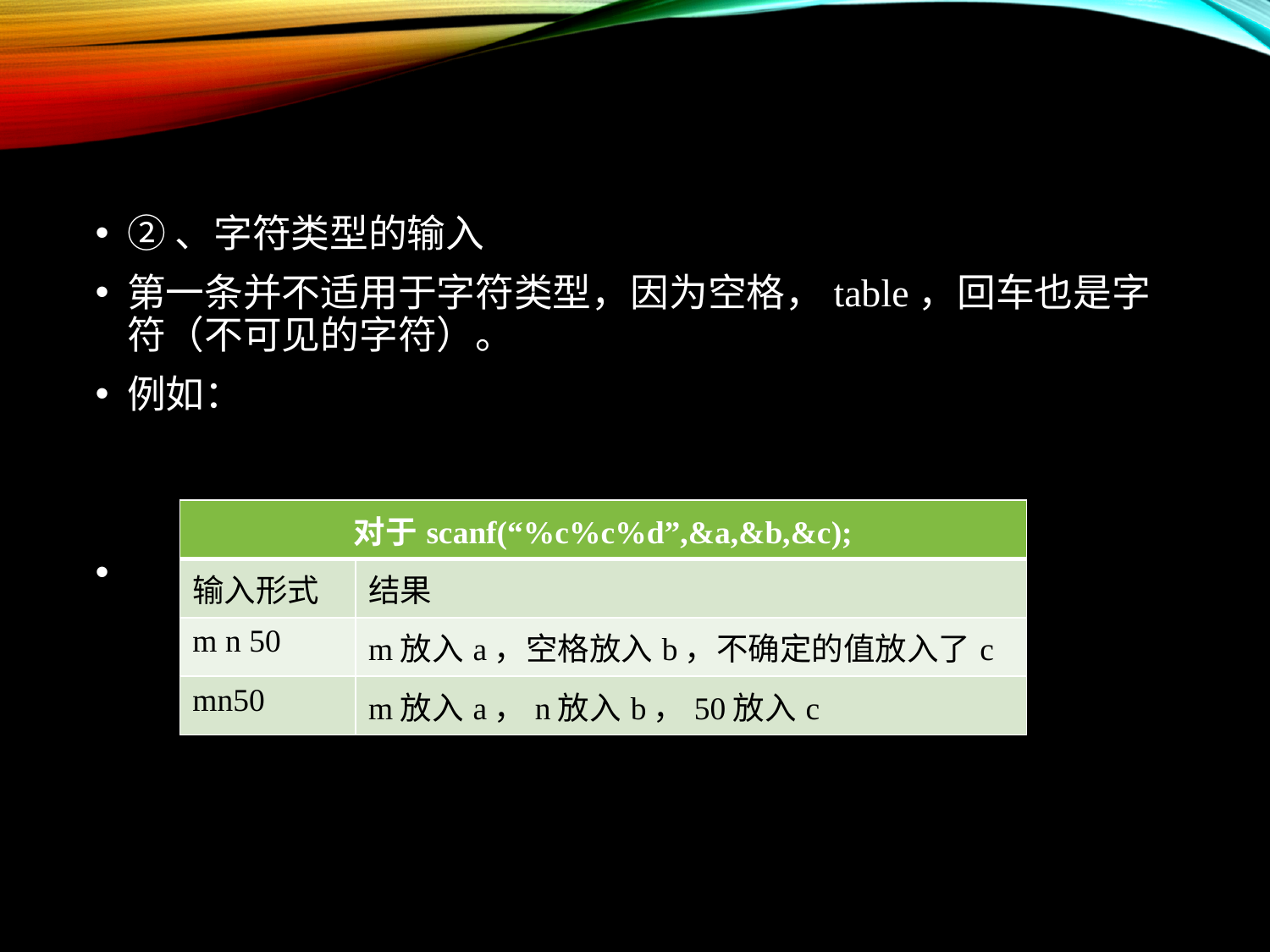

②、字符类型的输入
第一条并不适用于字符类型，因为空格，table，回车也是字符（不可见的字符）。
例如：

| 对于scanf(“%c%c%d”,&a,&b,&c); |  |
| --- | --- |
| 输入形式 | 结果 |
| m n 50 | m放入a，空格放入b，不确定的值放入了c |
| mn50 | m放入a，n放入b，50放入c |